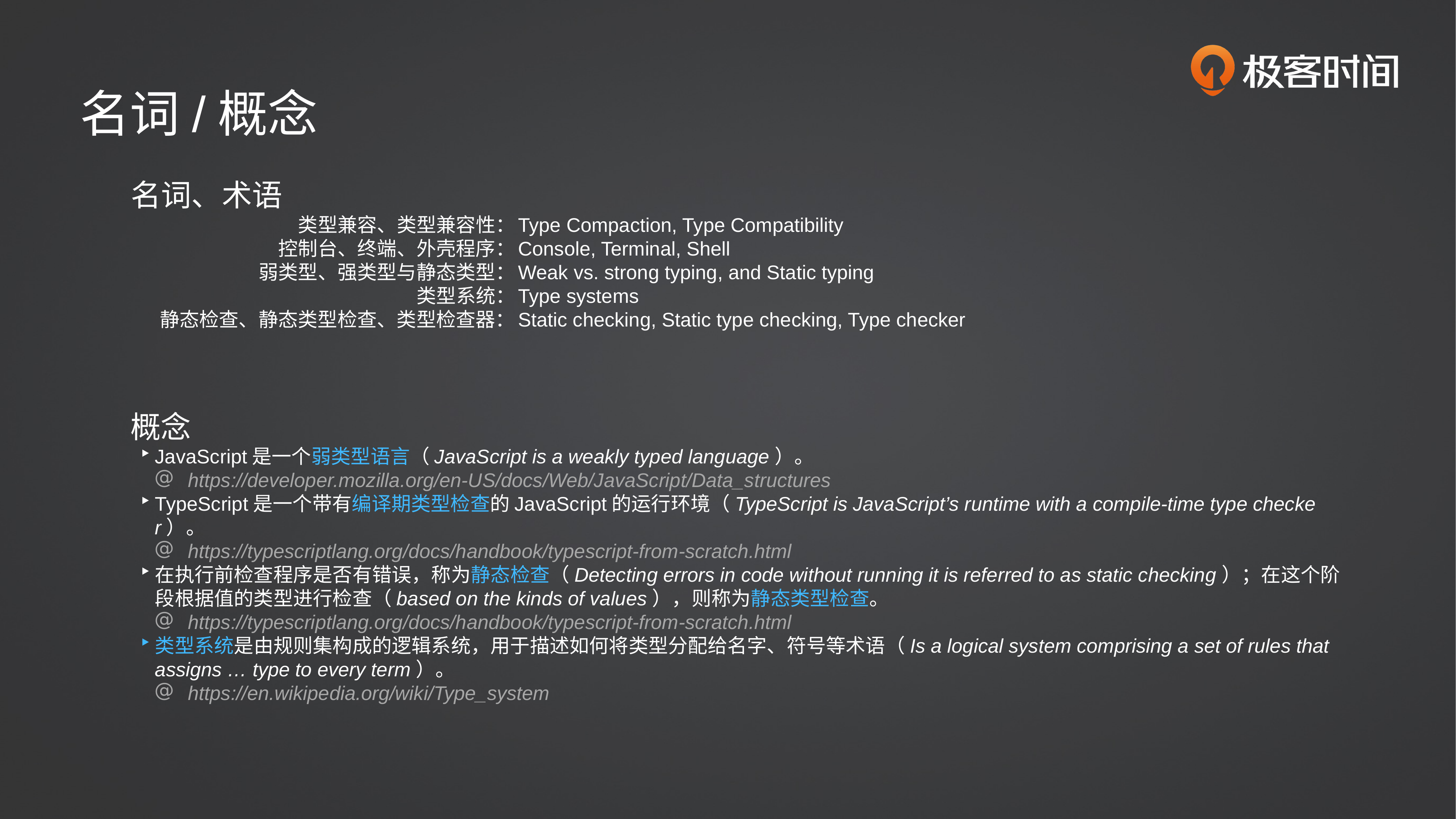

名词/概念
名词、术语
类型兼容、类型兼容性：
控制台、终端、外壳程序：
弱类型、强类型与静态类型：
类型系统：
静态检查、静态类型检查、类型检查器：

Type Compaction, Type Compatibility
Console, Terminal, Shell
Weak vs. strong typing, and Static typing
Type systems
Static checking, Static type checking, Type checker
概念
JavaScript是一个弱类型语言（JavaScript is a weakly typed language）。
https://developer.mozilla.org/en-US/docs/Web/JavaScript/Data_structures
TypeScript是一个带有编译期类型检查的JavaScript的运行环境（TypeScript is JavaScript’s runtime with a compile-time type checker）。
https://typescriptlang.org/docs/handbook/typescript-from-scratch.html
在执行前检查程序是否有错误，称为静态检查（Detecting errors in code without running it is referred to as static checking）；在这个阶段根据值的类型进行检查（based on the kinds of values），则称为静态类型检查。
https://typescriptlang.org/docs/handbook/typescript-from-scratch.html
类型系统是由规则集构成的逻辑系统，用于描述如何将类型分配给名字、符号等术语（Is a logical system comprising a set of rules that assigns … type to every term）。
https://en.wikipedia.org/wiki/Type_system